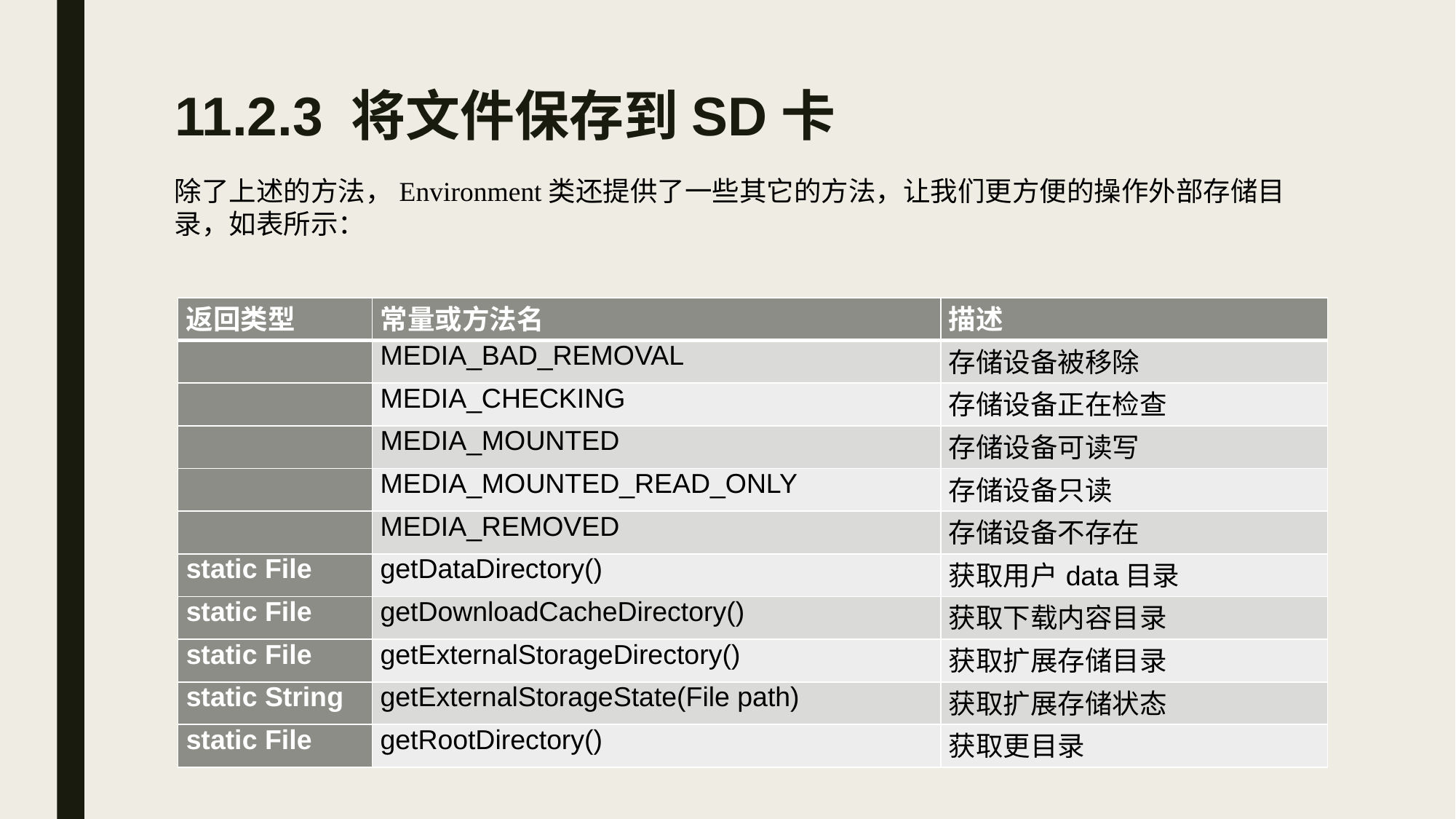

11.2.3 将文件保存到SD卡
除了上述的方法，Environment类还提供了一些其它的方法，让我们更方便的操作外部存储目录，如表所示：
| 返回类型 | 常量或方法名 | 描述 |
| --- | --- | --- |
|  | MEDIA\_BAD\_REMOVAL | 存储设备被移除 |
|  | MEDIA\_CHECKING | 存储设备正在检查 |
|  | MEDIA\_MOUNTED | 存储设备可读写 |
|  | MEDIA\_MOUNTED\_READ\_ONLY | 存储设备只读 |
|  | MEDIA\_REMOVED | 存储设备不存在 |
| static File | getDataDirectory() | 获取用户data目录 |
| static File | getDownloadCacheDirectory() | 获取下载内容目录 |
| static File | getExternalStorageDirectory() | 获取扩展存储目录 |
| static String | getExternalStorageState(File path) | 获取扩展存储状态 |
| static File | getRootDirectory() | 获取更目录 |